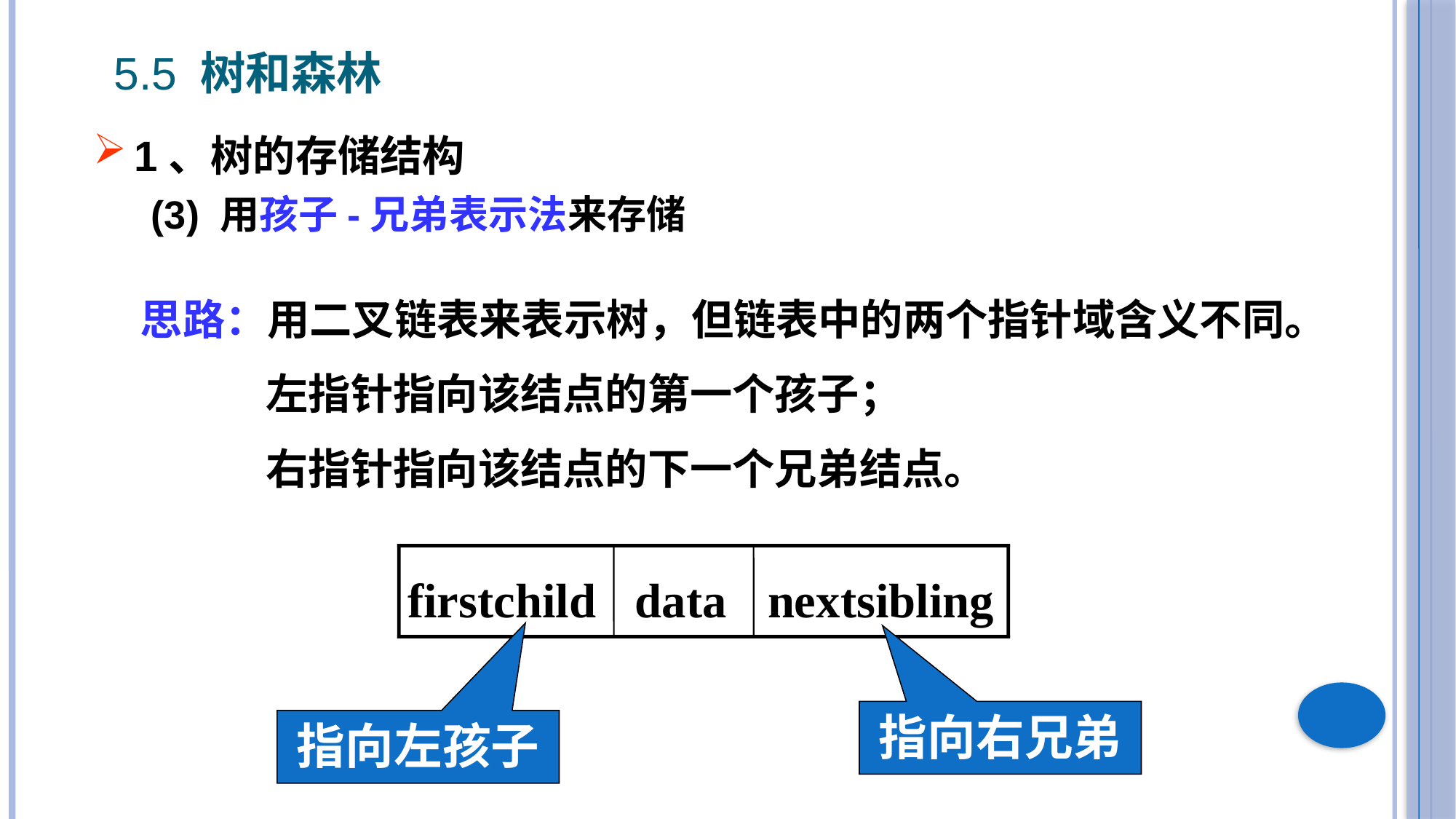

5.5 树和森林
1、树的存储结构
(3) 用孩子-兄弟表示法来存储
思路：用二叉链表来表示树，但链表中的两个指针域含义不同。
            左指针指向该结点的第一个孩子；
            右指针指向该结点的下一个兄弟结点。

firstchild
data
nextsibling

指向右兄弟
指向左孩子